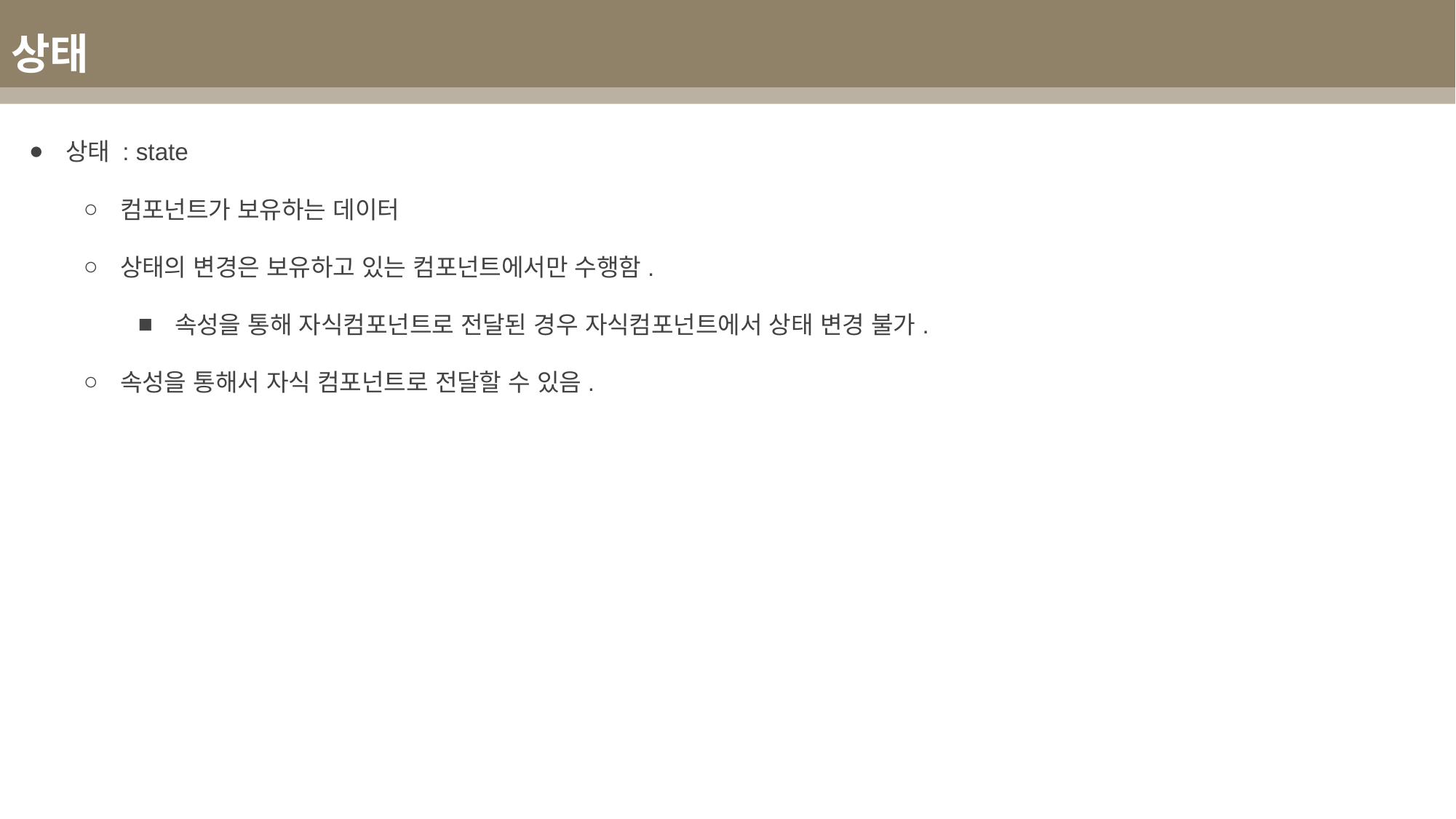

상태
상태 : state
컴포넌트가 보유하는 데이터
상태의 변경은 보유하고 있는 컴포넌트에서만 수행함.
속성을 통해 자식컴포넌트로 전달된 경우 자식컴포넌트에서 상태 변경 불가.
속성을 통해서 자식 컴포넌트로 전달할 수 있음.